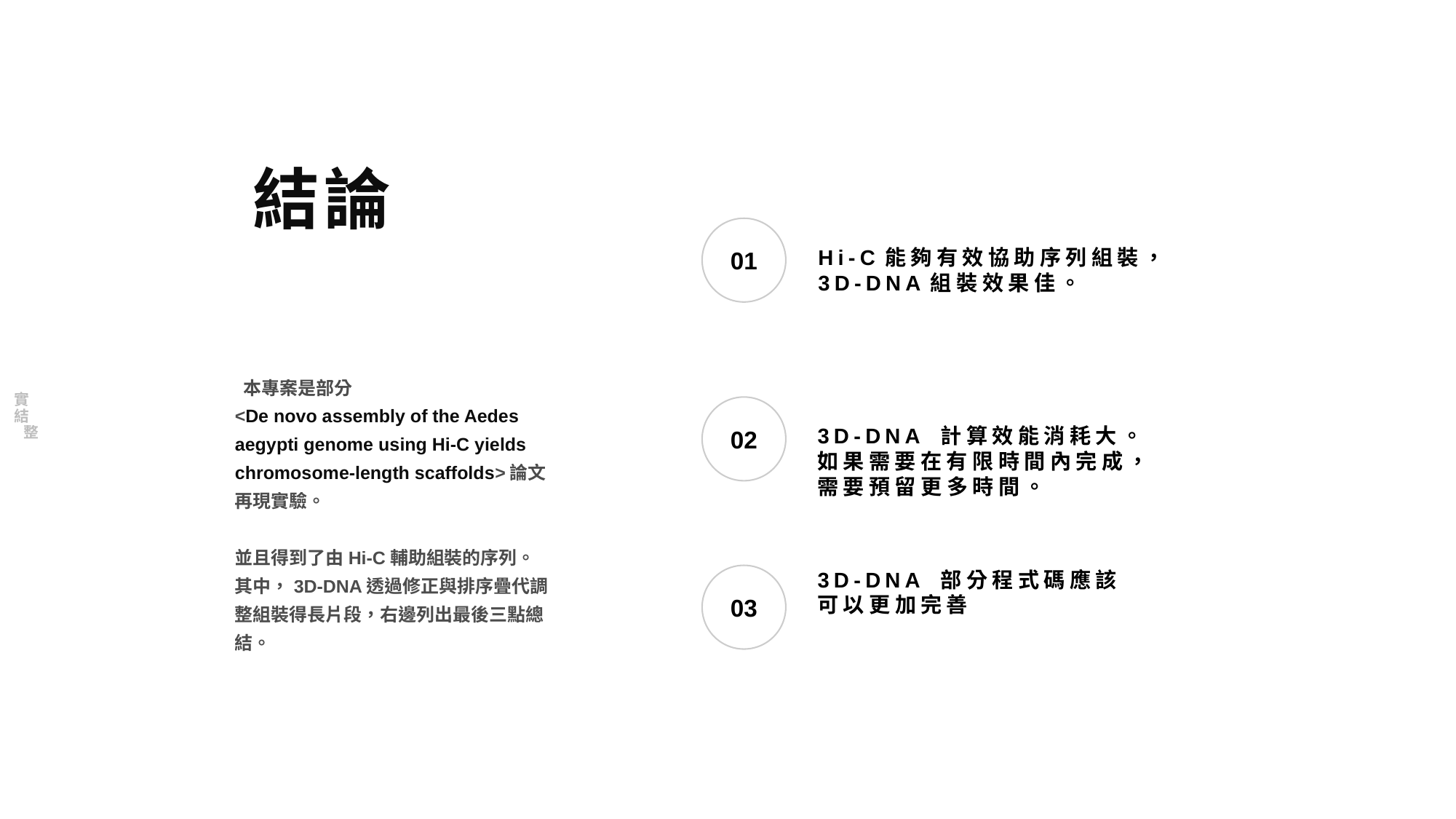

實驗結果整理
結論
01
Hi-C能夠有效協助序列組裝，
3D-DNA組裝效果佳。
 本專案是部分
<De novo assembly of the Aedes aegypti genome using Hi-C yields chromosome-length scaffolds>論文再現實驗。

並且得到了由Hi-C輔助組裝的序列。其中，3D-DNA透過修正與排序疊代調整組裝得長片段，右邊列出最後三點總結。
02
3D-DNA 計算效能消耗大。如果需要在有限時間內完成，需要預留更多時間。
3D-DNA 部分程式碼應該可以更加完善
03